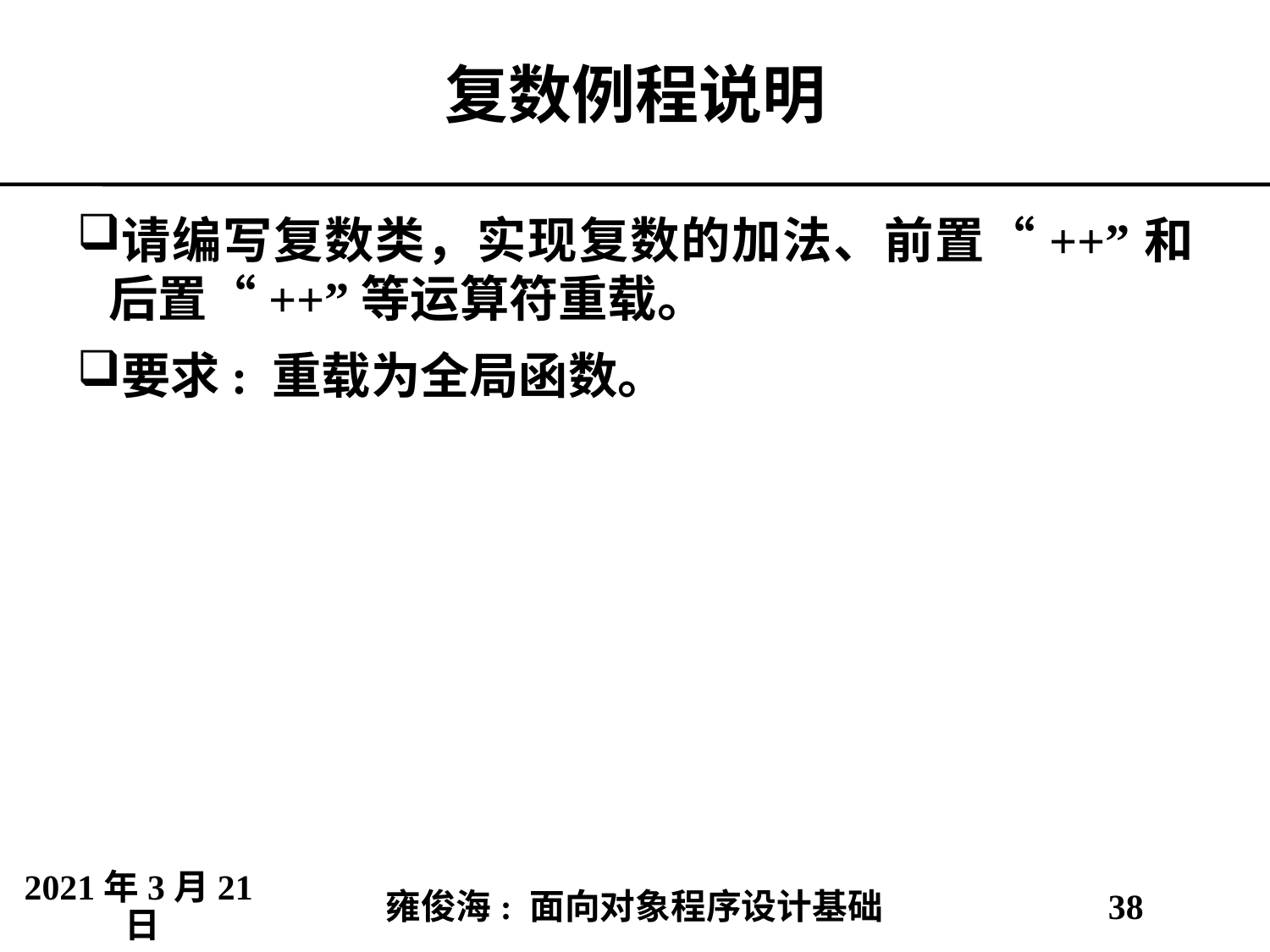

# 复数例程说明

请编写复数类，实现复数的加法、前置“++”和后置“++”等运算符重载。
要求: 重载为全局函数。
2021年3月21日
雍俊海: 面向对象程序设计基础
38